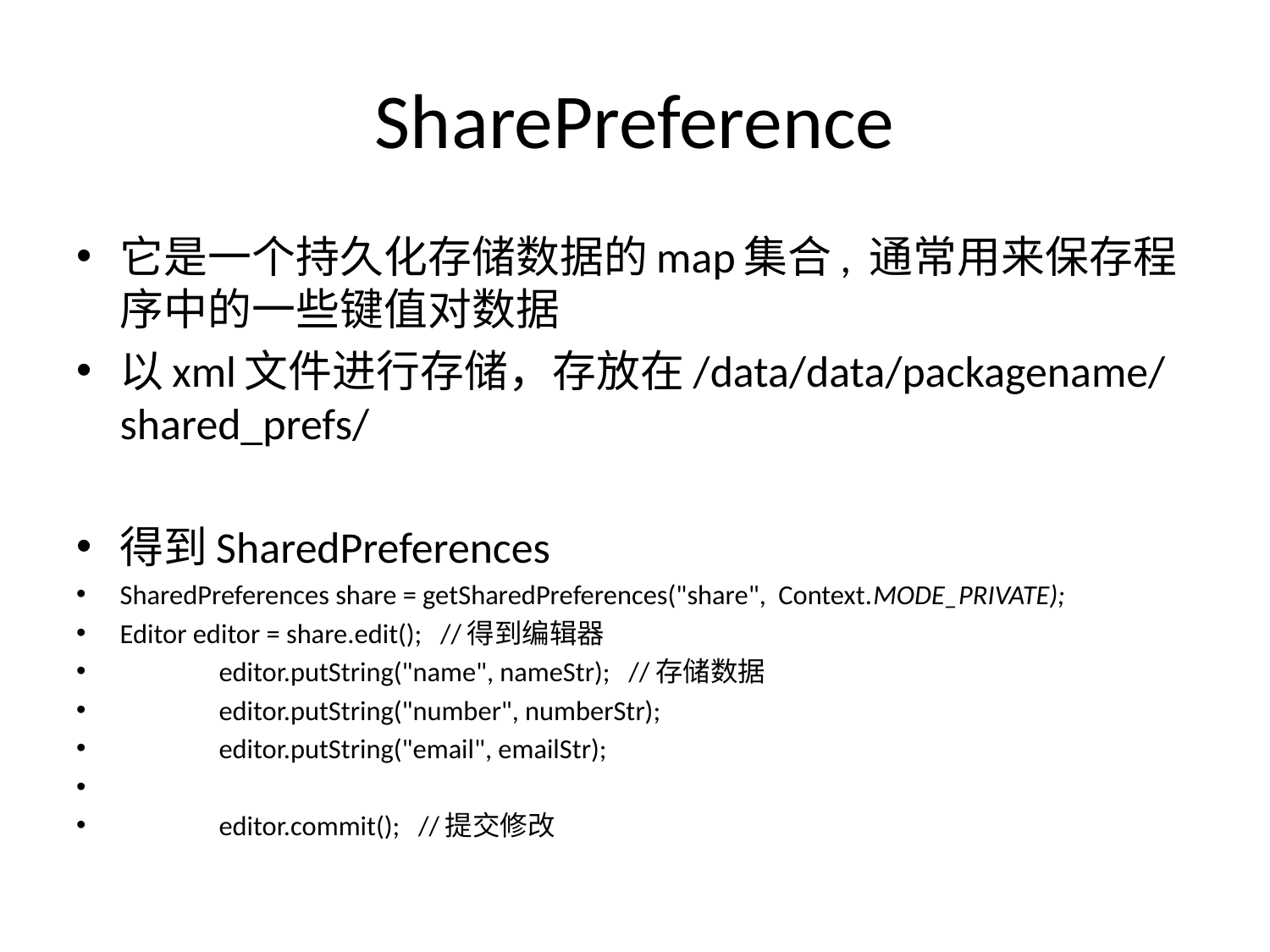

# SharePreference
它是一个持久化存储数据的map集合, 通常用来保存程序中的一些键值对数据
以xml文件进行存储，存放在/data/data/packagename/shared_prefs/

得到SharedPreferences
SharedPreferences share = getSharedPreferences("share",  Context.MODE_PRIVATE);
Editor editor = share.edit();   //得到编辑器
		editor.putString("name", nameStr);   //存储数据
		editor.putString("number", numberStr);
		editor.putString("email", emailStr);

		editor.commit();   //提交修改